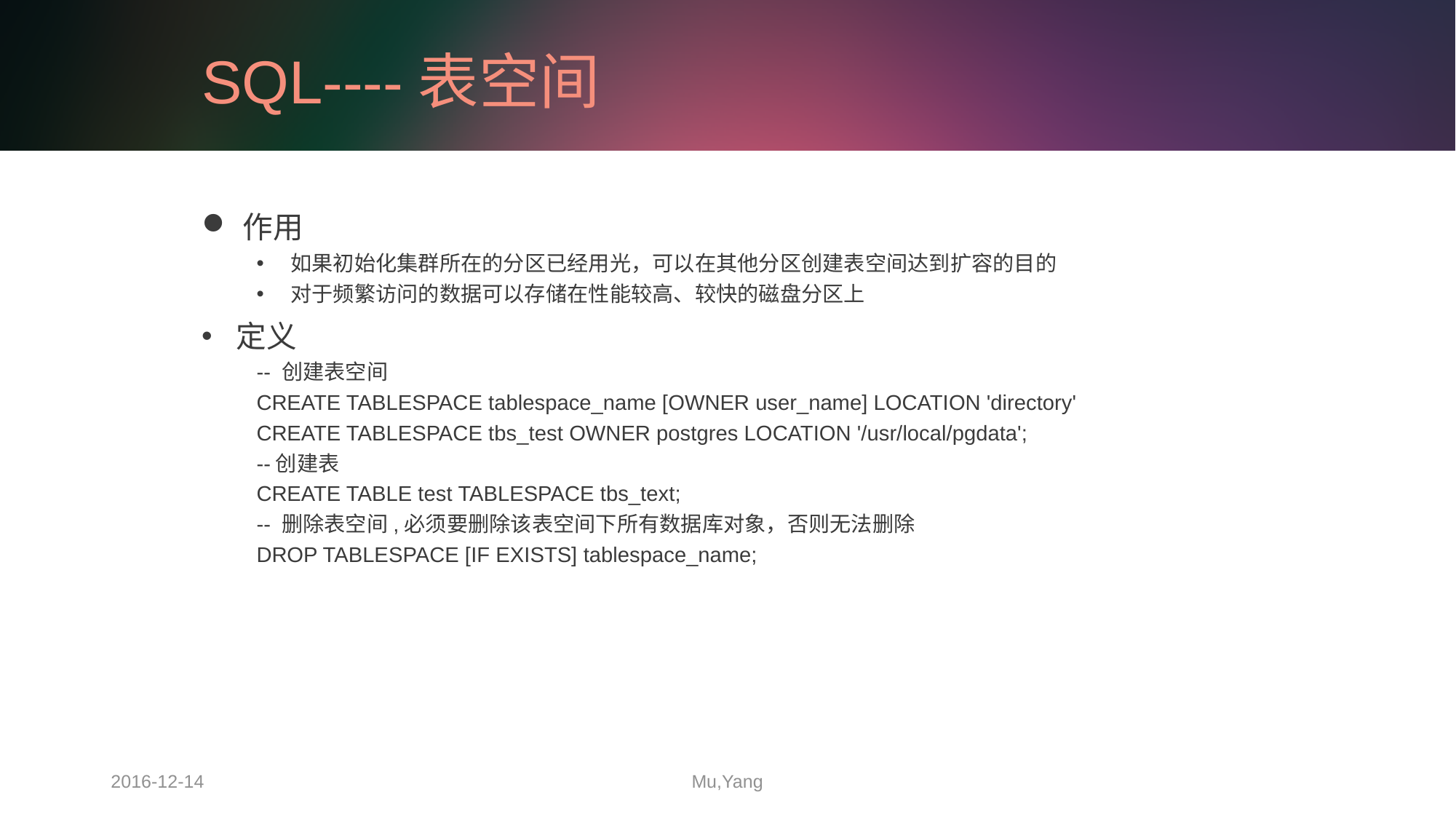

# SQL----表空间
作用
如果初始化集群所在的分区已经用光，可以在其他分区创建表空间达到扩容的目的
对于频繁访问的数据可以存储在性能较高、较快的磁盘分区上
定义
-- 创建表空间
CREATE TABLESPACE tablespace_name [OWNER user_name] LOCATION 'directory'
CREATE TABLESPACE tbs_test OWNER postgres LOCATION '/usr/local/pgdata';
--创建表
CREATE TABLE test TABLESPACE tbs_text;
-- 删除表空间,必须要删除该表空间下所有数据库对象，否则无法删除
DROP TABLESPACE [IF EXISTS] tablespace_name;
2016-12-14
Mu,Yang
108